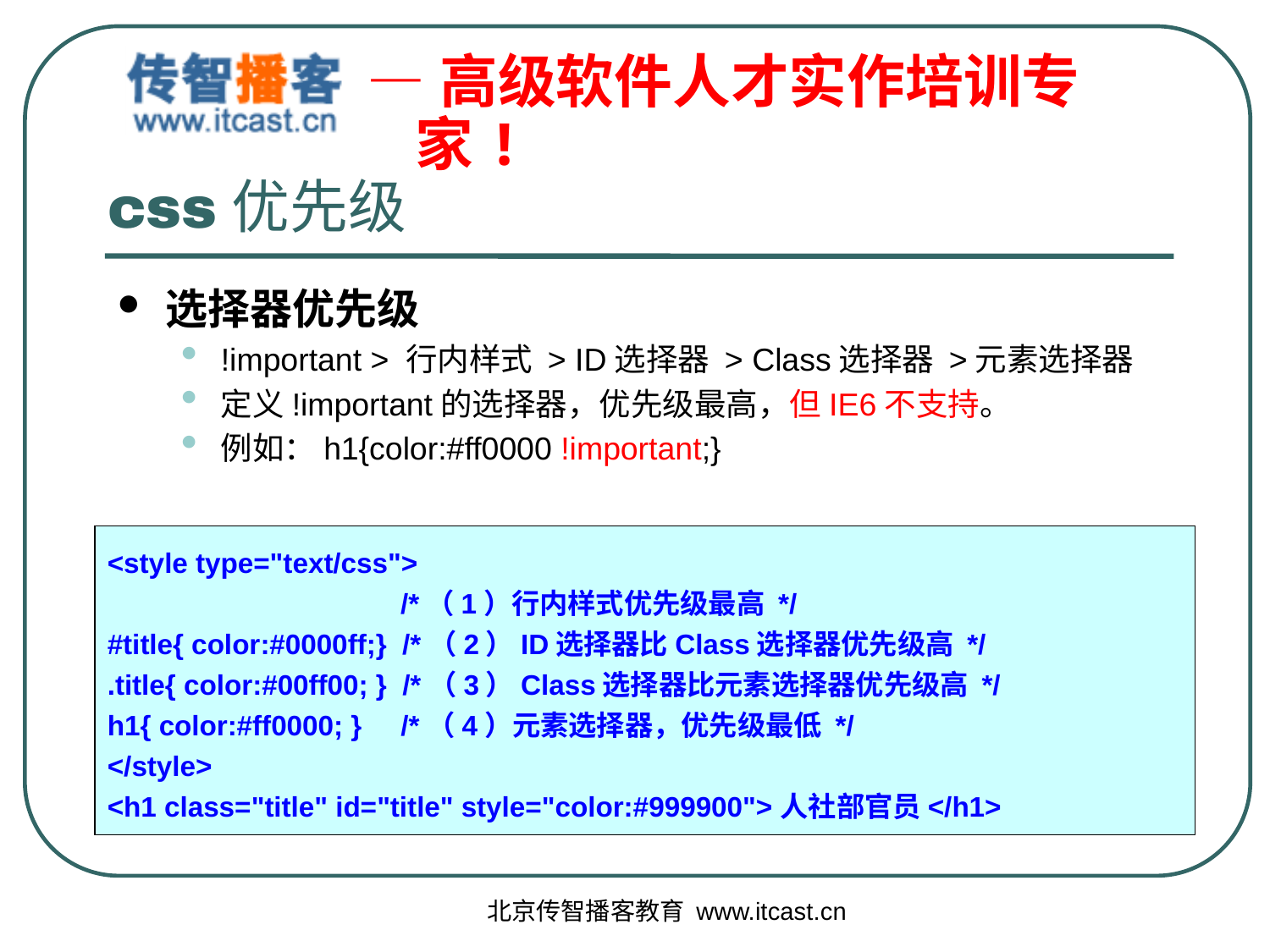

# css优先级
选择器优先级
!important > 行内样式 > ID选择器 > Class选择器 >元素选择器
定义!important的选择器，优先级最高，但IE6不支持。
例如：h1{color:#ff0000 !important;}
<style type="text/css">
	  	     /*（1）行内样式优先级最高 */
#title{ color:#0000ff;}  /*（2）ID选择器比Class选择器优先级高 */
.title{ color:#00ff00; }  /*（3）Class选择器比元素选择器优先级高 */
h1{ color:#ff0000; }     /*（4）元素选择器，优先级最低 */
</style>
<h1 class="title" id="title" style="color:#999900">人社部官员</h1>